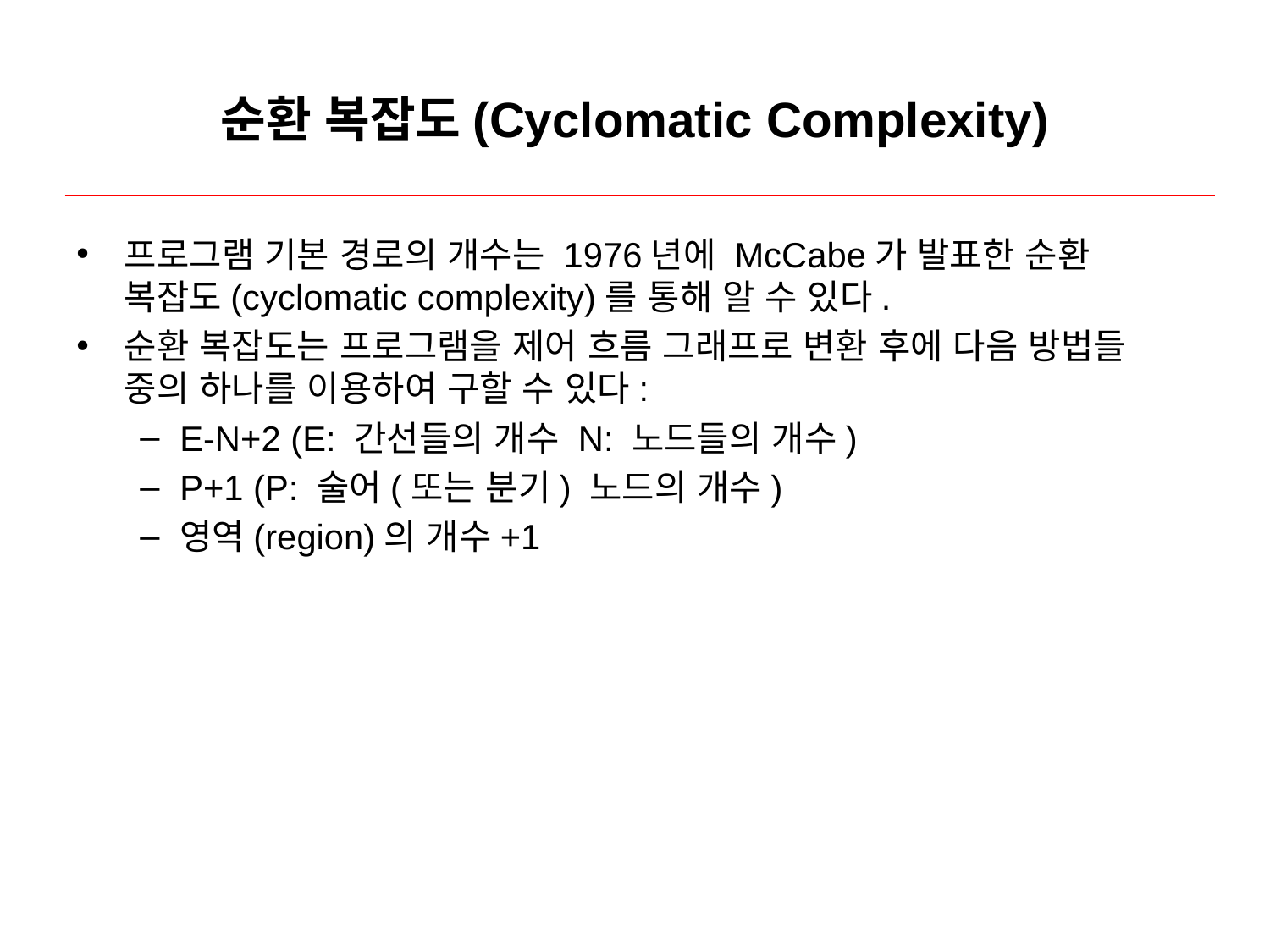

# 순환 복잡도(Cyclomatic Complexity)
프로그램 기본 경로의 개수는 1976년에 McCabe가 발표한 순환 복잡도(cyclomatic complexity)를 통해 알 수 있다.
순환 복잡도는 프로그램을 제어 흐름 그래프로 변환 후에 다음 방법들 중의 하나를 이용하여 구할 수 있다:
E-N+2 (E: 간선들의 개수 N: 노드들의 개수)
P+1 (P: 술어(또는 분기) 노드의 개수)
영역(region)의 개수+1